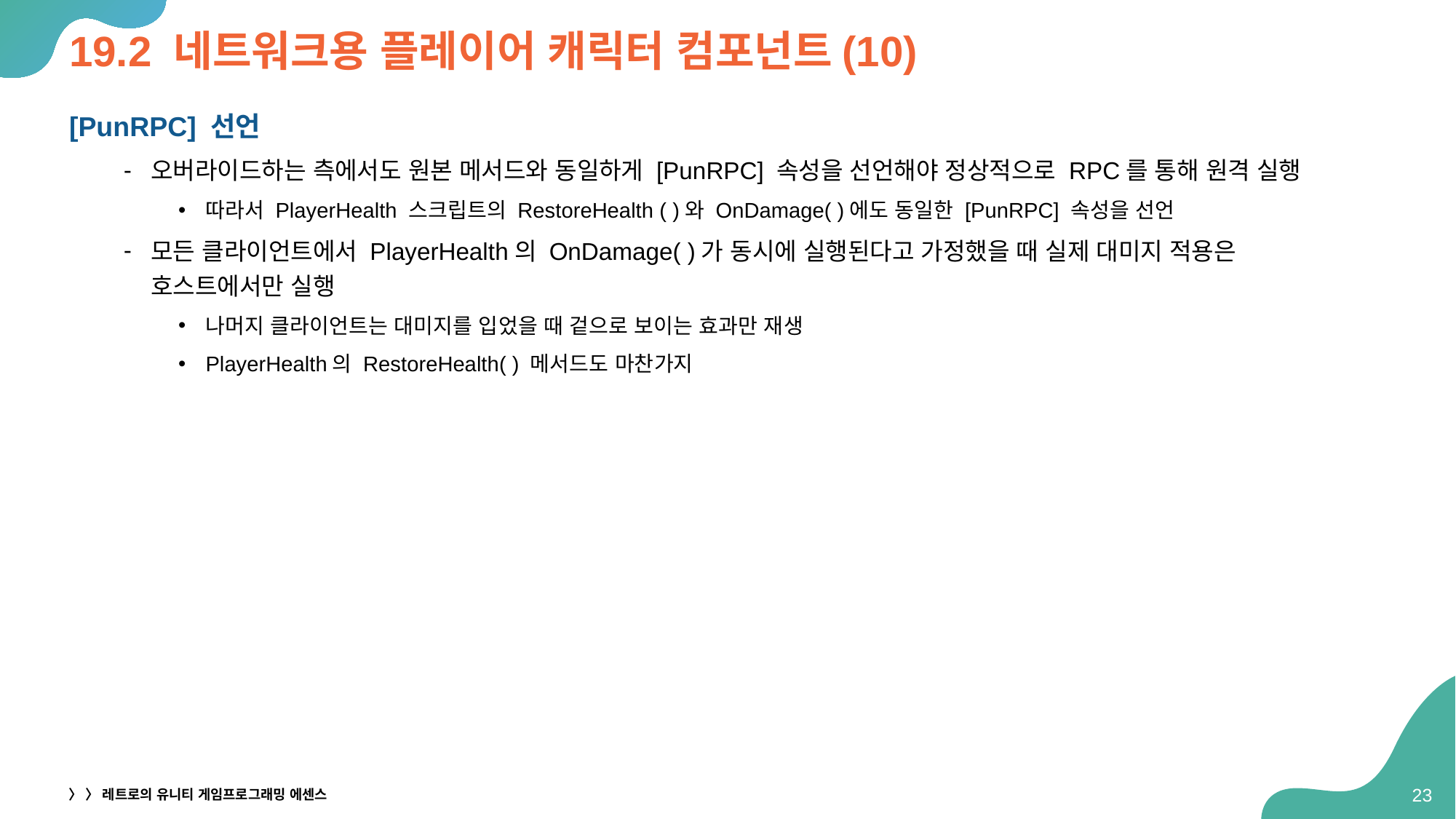

# 19.2 네트워크용 플레이어 캐릭터 컴포넌트(10)
[PunRPC] 선언
오버라이드하는 측에서도 원본 메서드와 동일하게 [PunRPC] 속성을 선언해야 정상적으로 RPC를 통해 원격 실행
따라서 PlayerHealth 스크립트의 RestoreHealth ( )와 OnDamage( )에도 동일한 [PunRPC] 속성을 선언
모든 클라이언트에서 PlayerHealth의 OnDamage( )가 동시에 실행된다고 가정했을 때 실제 대미지 적용은
호스트에서만 실행
나머지 클라이언트는 대미지를 입었을 때 겉으로 보이는 효과만 재생
PlayerHealth의 RestoreHealth( ) 메서드도 마찬가지
23